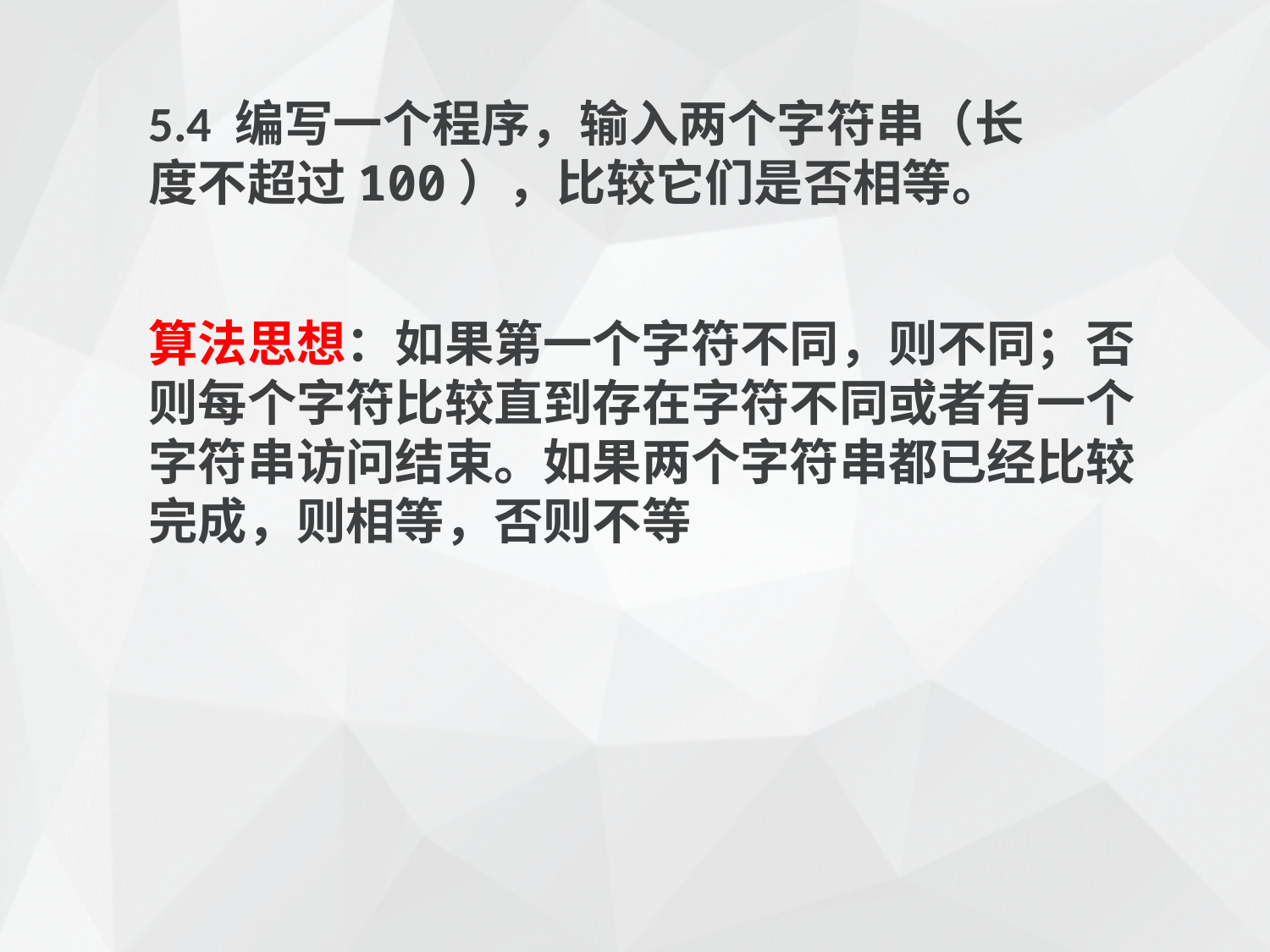

5.4 编写一个程序，输入两个字符串（长度不超过100），比较它们是否相等。
算法思想：如果第一个字符不同，则不同；否则每个字符比较直到存在字符不同或者有一个字符串访问结束。如果两个字符串都已经比较完成，则相等，否则不等